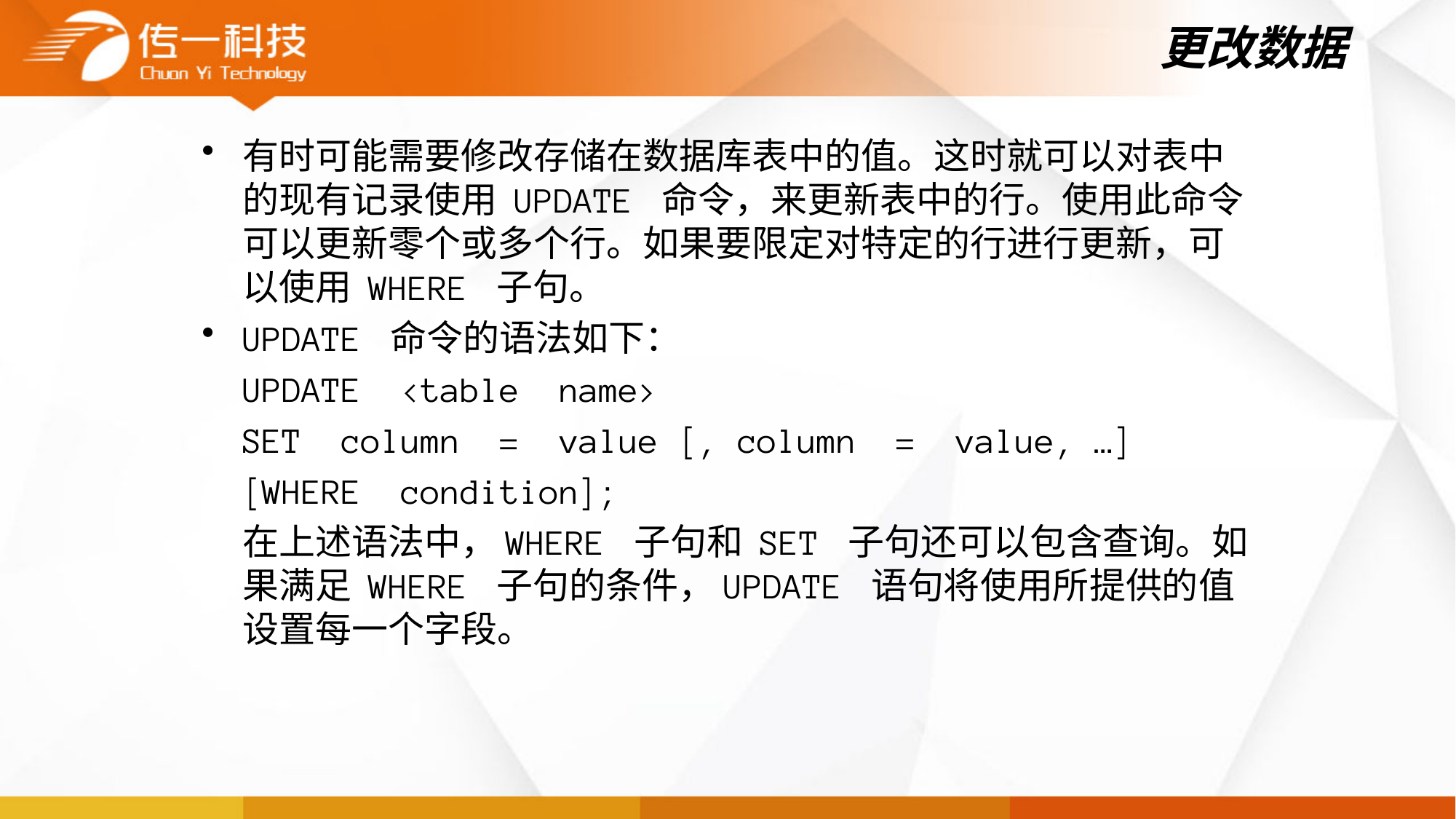

# 更改数据
有时可能需要修改存储在数据库表中的值。这时就可以对表中的现有记录使用 UPDATE 命令，来更新表中的行。使用此命令可以更新零个或多个行。如果要限定对特定的行进行更新，可以使用 WHERE 子句。
UPDATE 命令的语法如下：
	UPDATE  <table  name>
	SET  column  =  value [, column  =  value, …]
	[WHERE  condition];
	在上述语法中，WHERE 子句和 SET 子句还可以包含查询。如果满足 WHERE 子句的条件，UPDATE 语句将使用所提供的值设置每一个字段。